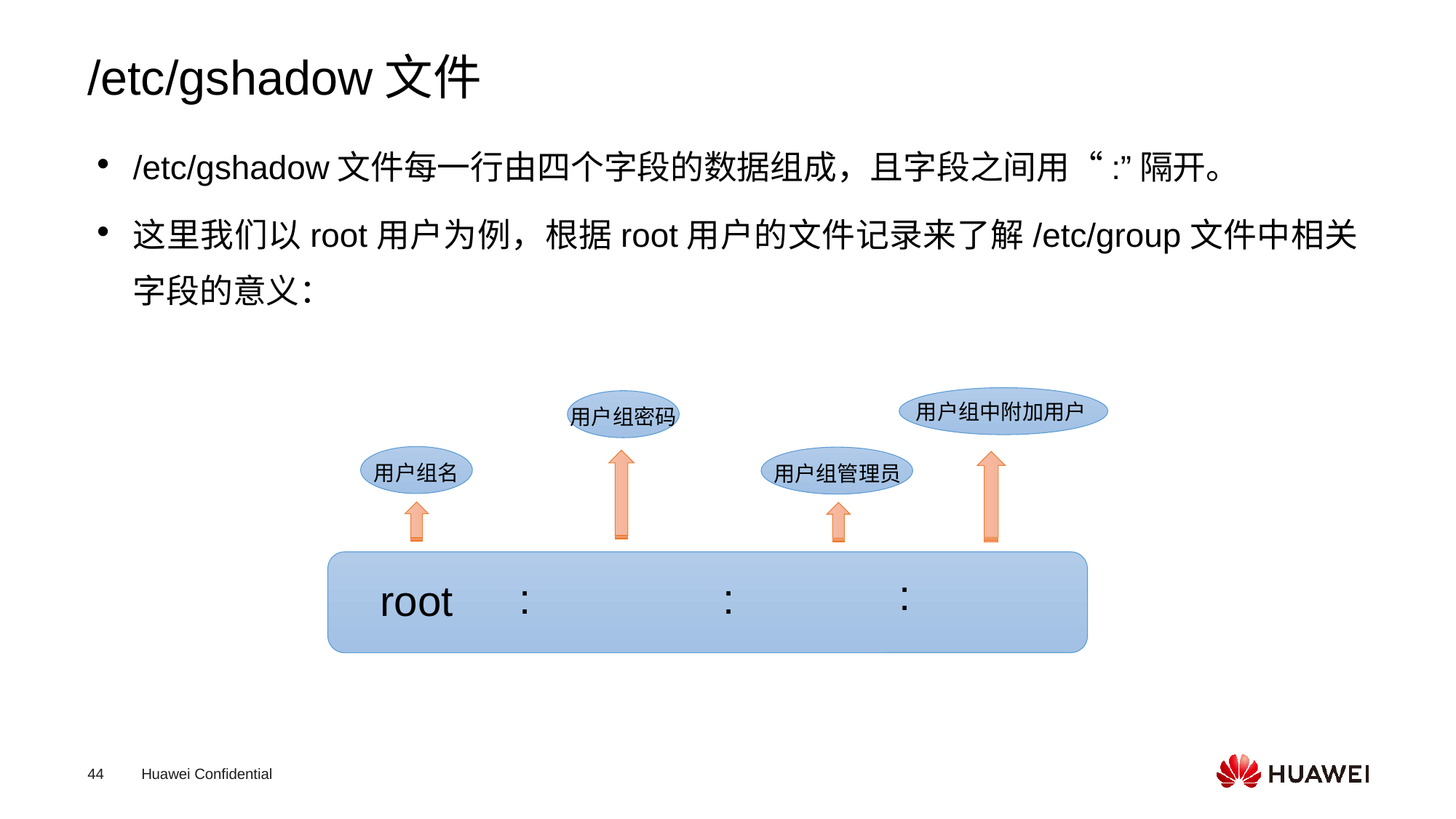

# /etc/gshadow文件
/etc/gshadow文件每一行由四个字段的数据组成，且字段之间用“:”隔开。
这里我们以root用户为例，根据root用户的文件记录来了解/etc/group文件中相关字段的意义：

用户组中附加用户
用户组密码

用户组名
用户组管理员

:
:
:
root